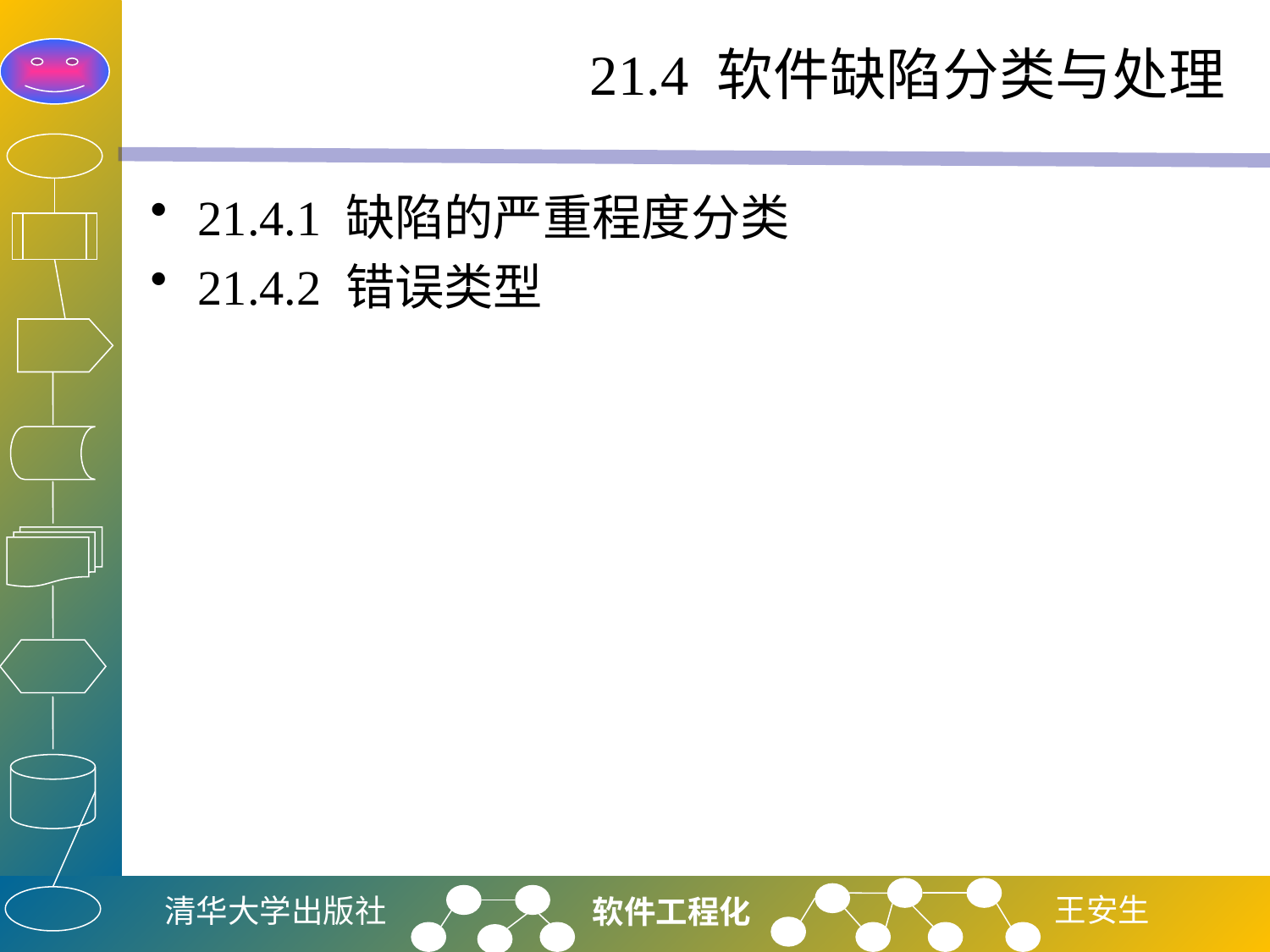

# 21.4 软件缺陷分类与处理
21.4.1 缺陷的严重程度分类
21.4.2 错误类型